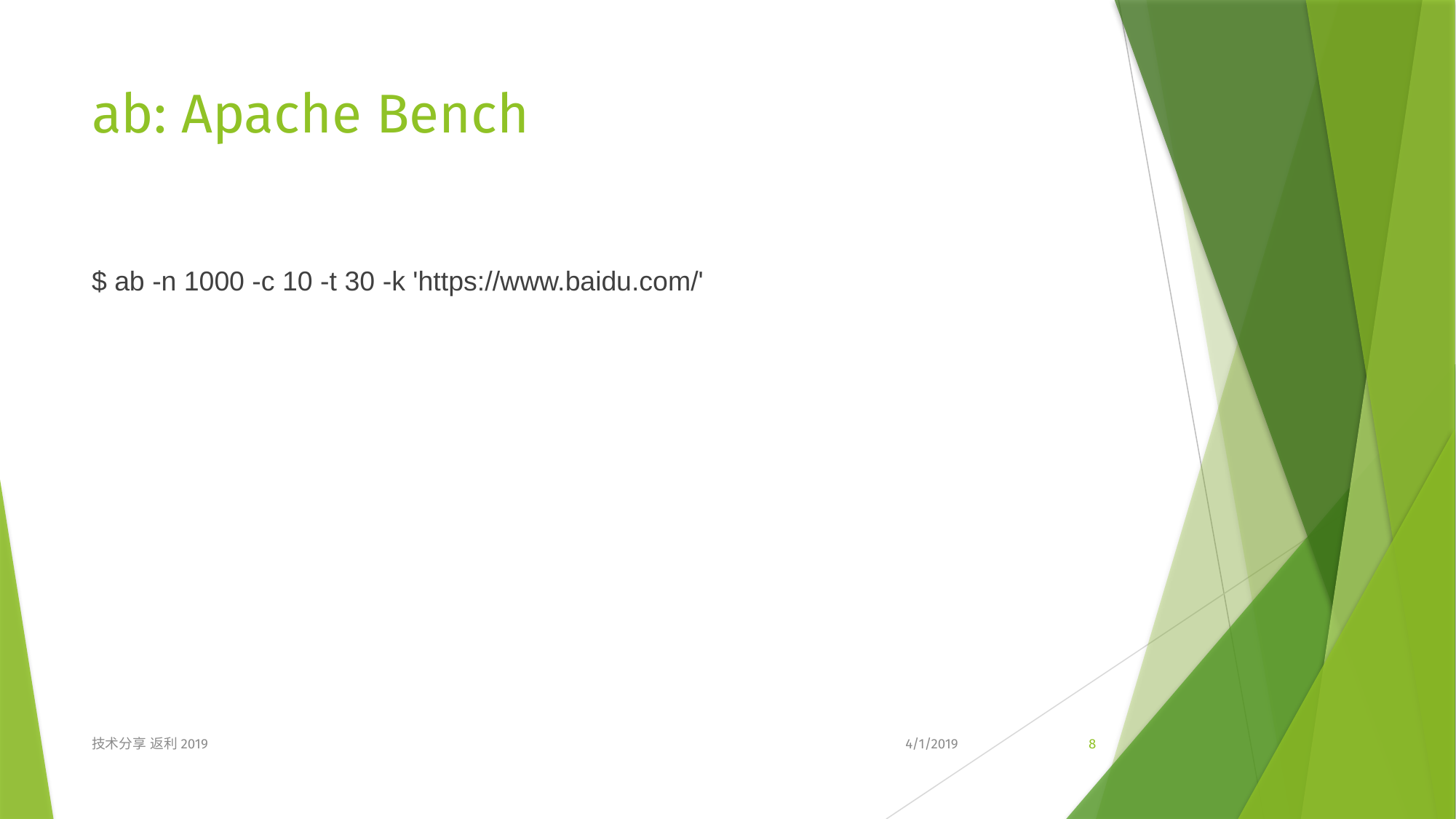

# ab: Apache Bench
$ ab -n 1000 -c 10 -t 30 -k 'https://www.baidu.com/'
技术分享 返利2019
4/1/2019
8